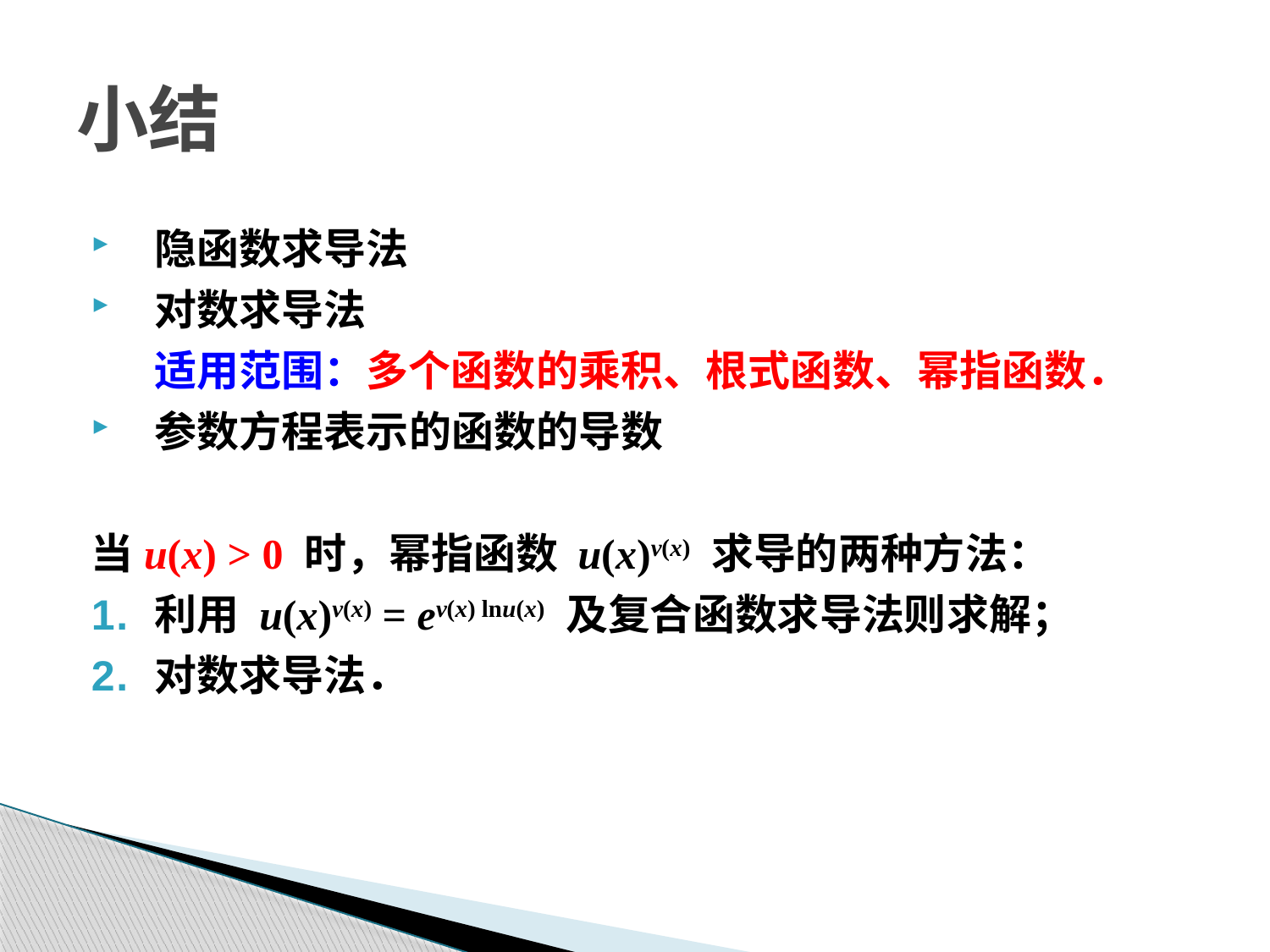

# 小结
隐函数求导法
对数求导法
	适用范围：多个函数的乘积、根式函数、幂指函数．
参数方程表示的函数的导数

当u(x) > 0 时，幂指函数 u(x)v(x) 求导的两种方法：
利用 u(x)v(x) = ev(x) lnu(x) 及复合函数求导法则求解；
对数求导法．